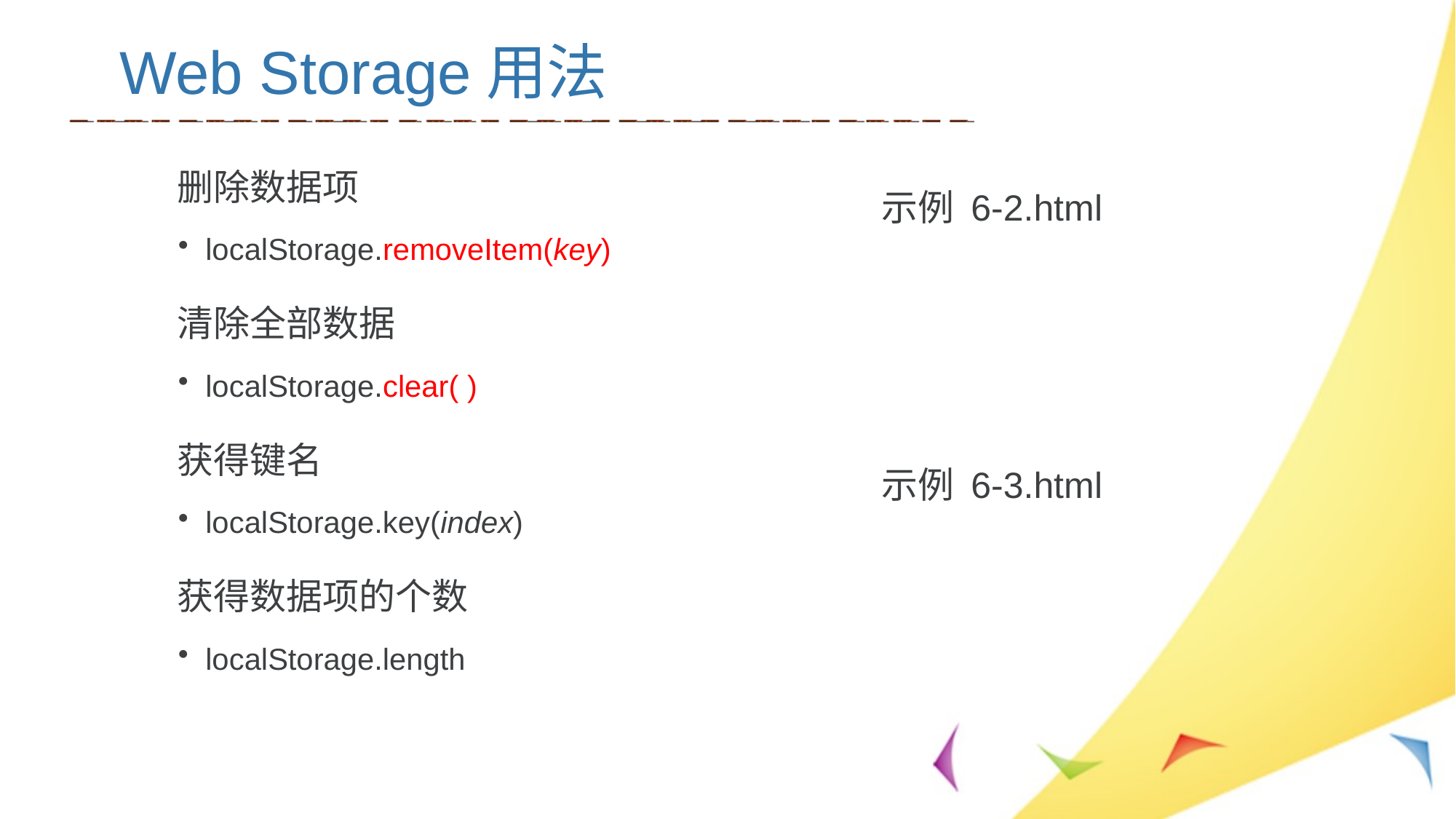

Web Storage用法

删除数据项
localStorage.removeItem(key)
清除全部数据
localStorage.clear( )
获得键名
localStorage.key(index)
获得数据项的个数
localStorage.length

示例 6-2.html
示例 6-3.html